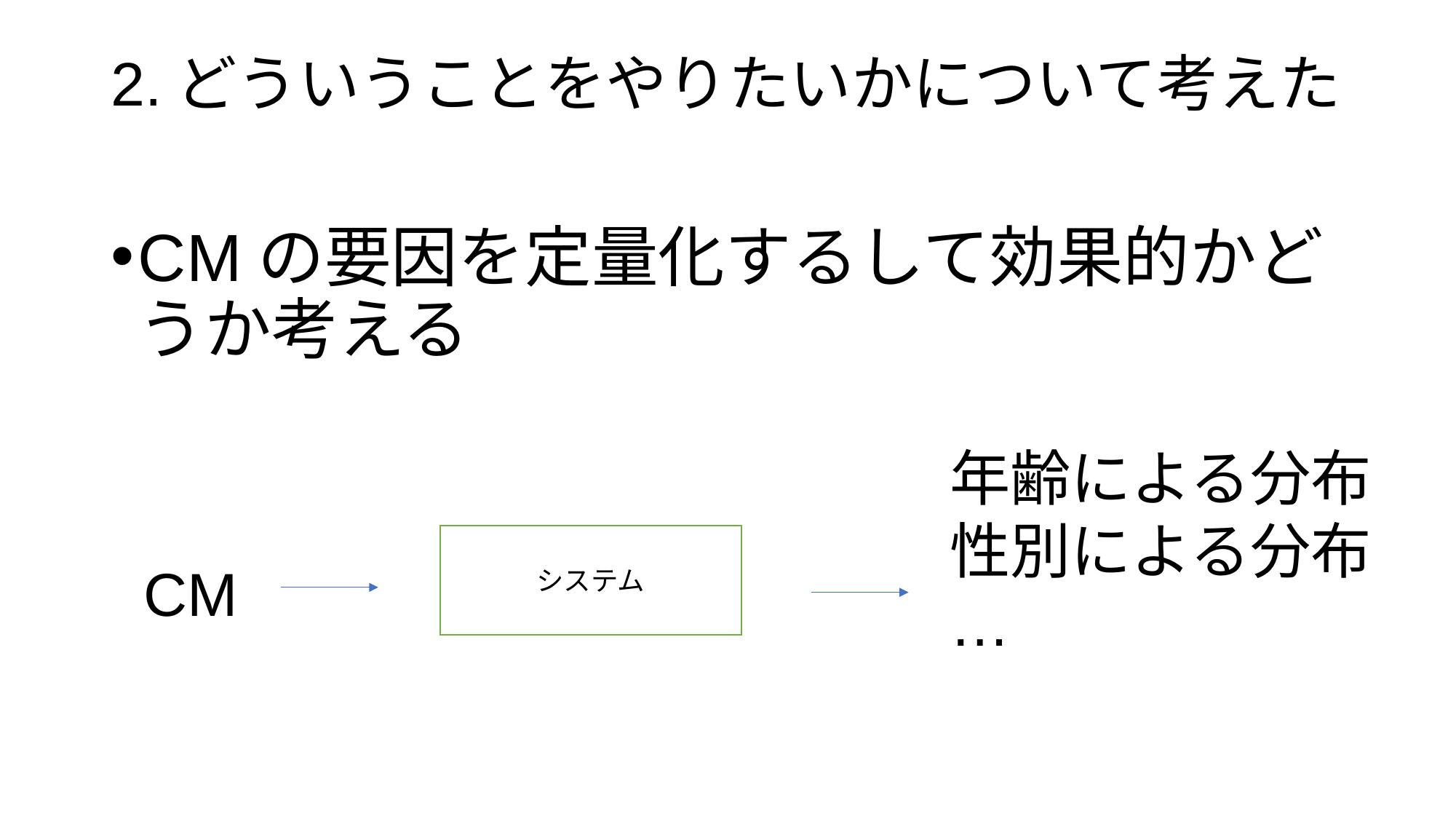

# 2.どういうことをやりたいかについて考えた
CMの要因を定量化するして効果的かどうか考える

年齢による分布
性別による分布
…
システム
CM